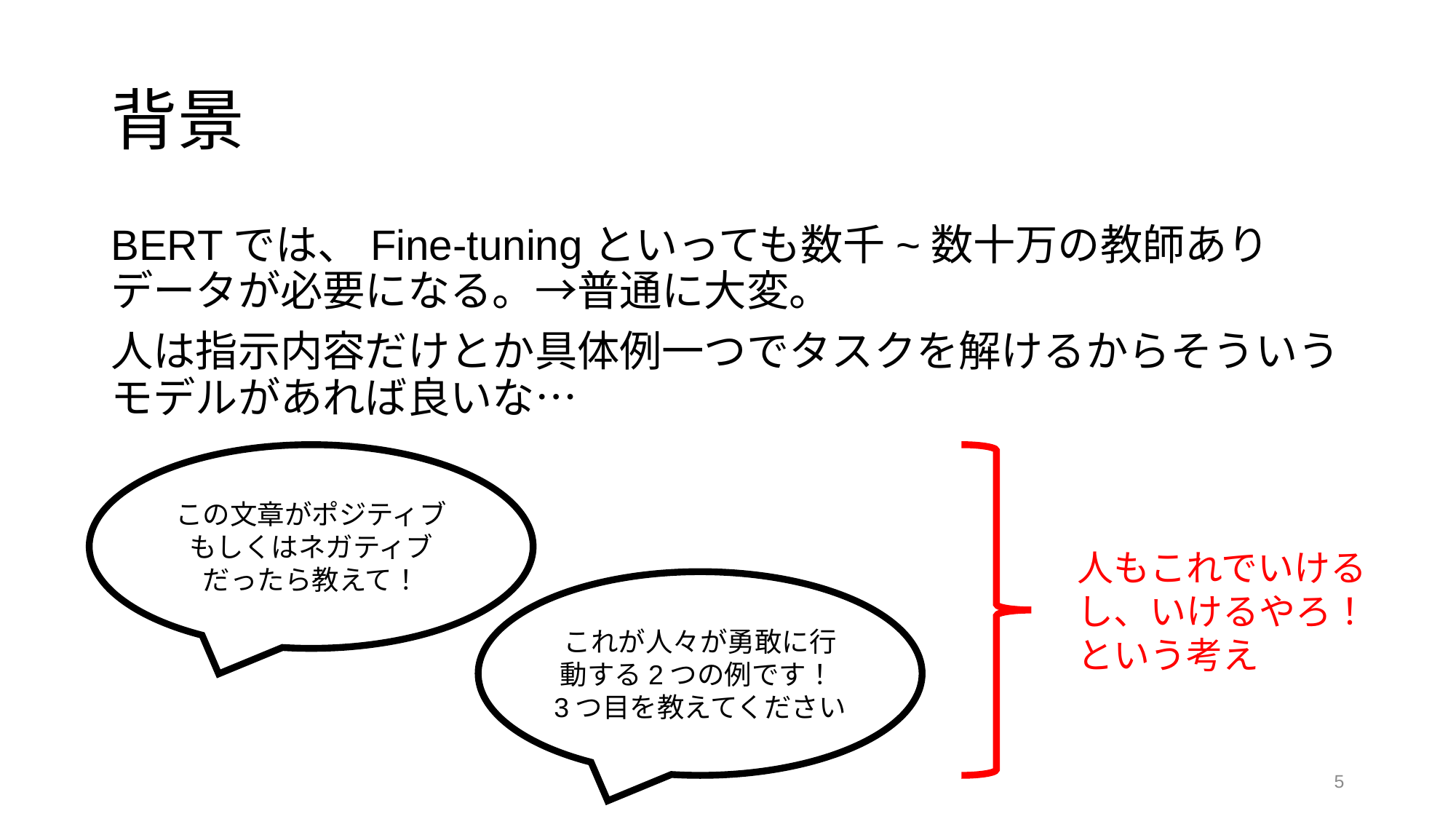

# 背景
BERTでは、Fine-tuningといっても数千~数十万の教師ありデータが必要になる。→普通に大変。
人は指示内容だけとか具体例一つでタスクを解けるからそういうモデルがあれば良いな…
この文章がポジティブもしくはネガティブだったら教えて！

人もこれでいけるし、いけるやろ！という考え
これが人々が勇敢に行動する2つの例です！3つ目を教えてください
5